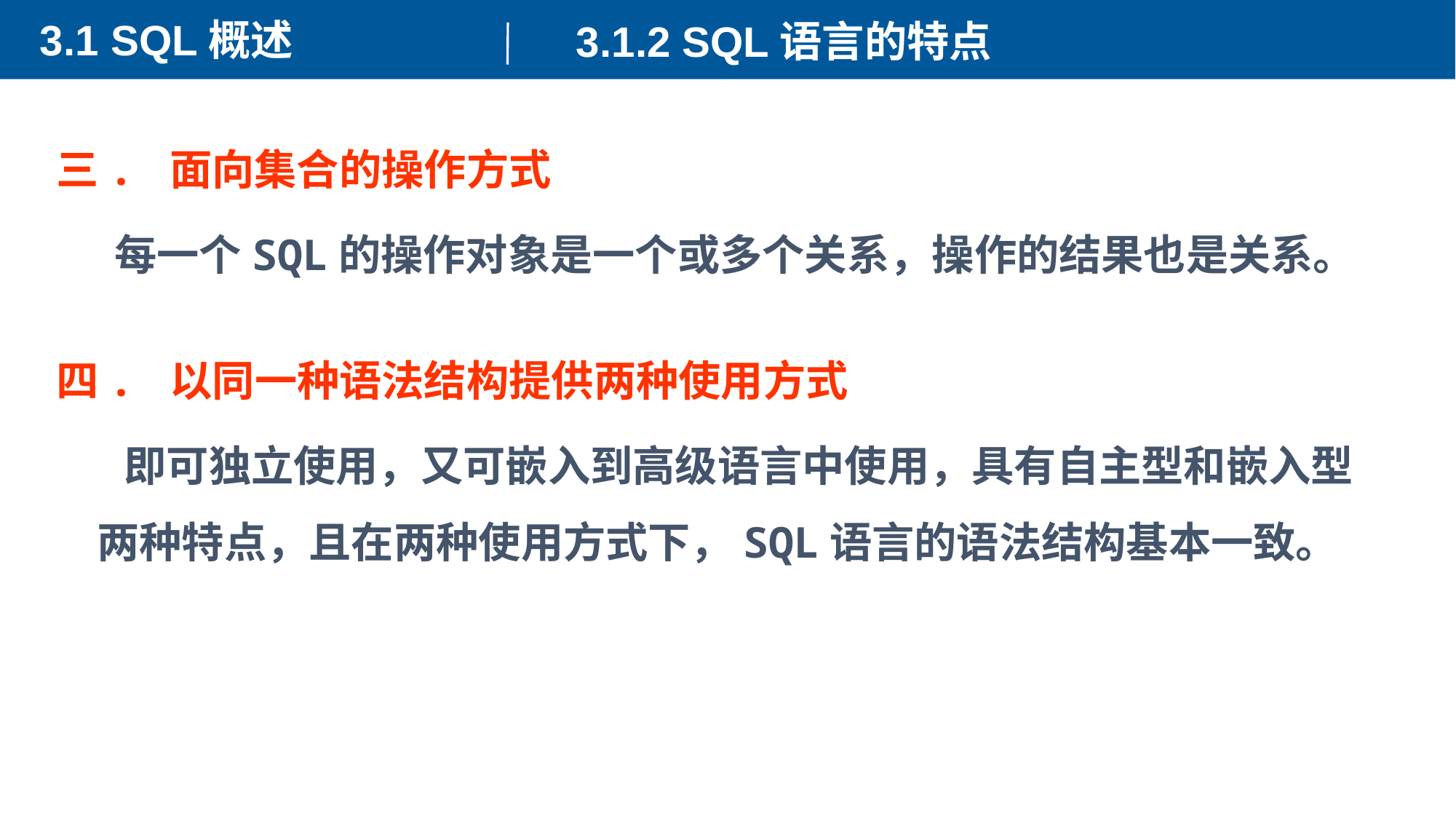

3.1 SQL概述
3.1.2 SQL语言的特点
三. 面向集合的操作方式
     每一个SQL的操作对象是一个或多个关系，操作的结果也是关系。
四. 以同一种语法结构提供两种使用方式
      即可独立使用，又可嵌入到高级语言中使用，具有自主型和嵌入型两种特点，且在两种使用方式下，SQL语言的语法结构基本一致。